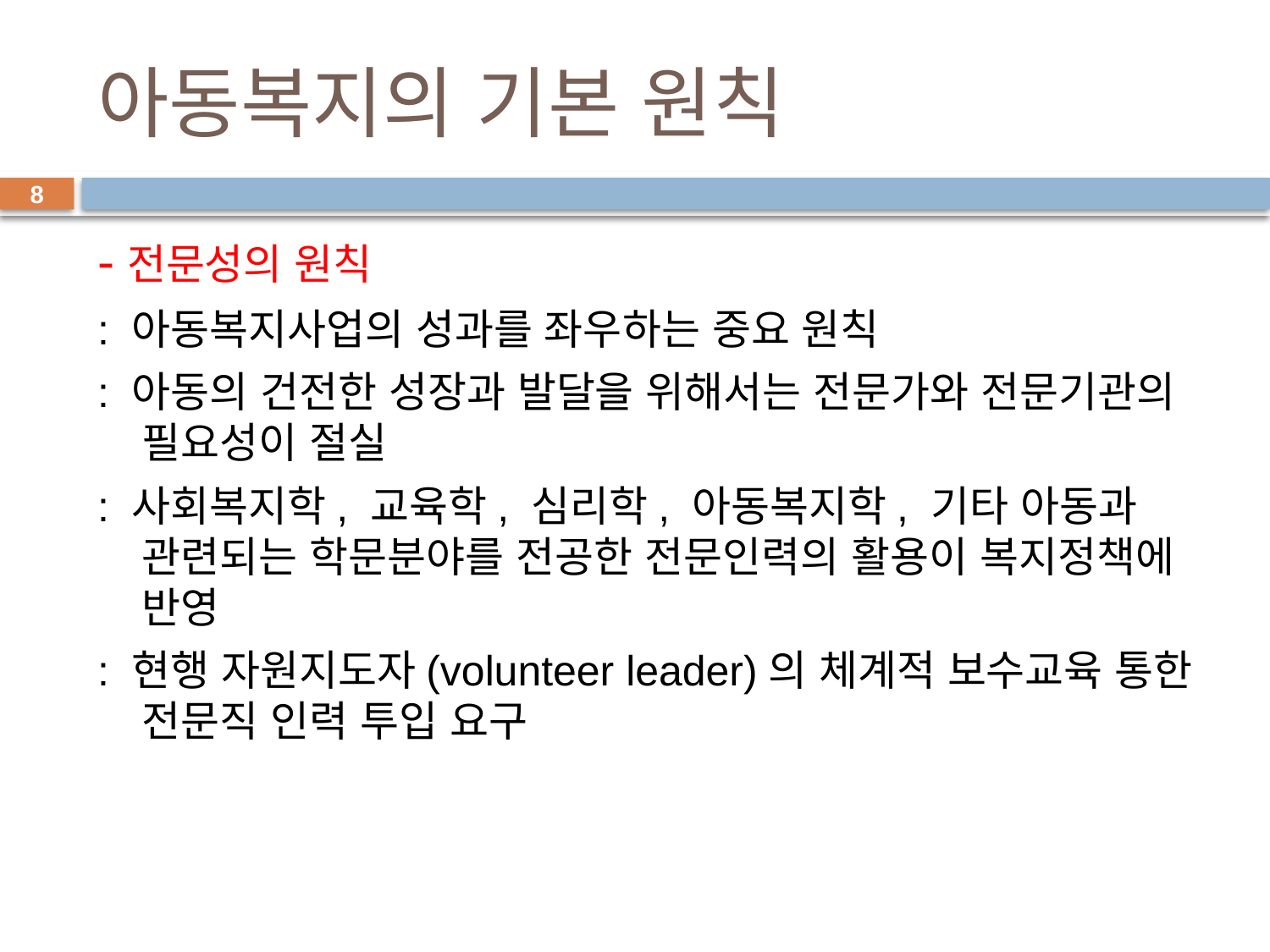

# 아동복지의 기본 원칙
8
-전문성의 원칙
: 아동복지사업의 성과를 좌우하는 중요 원칙
: 아동의 건전한 성장과 발달을 위해서는 전문가와 전문기관의 필요성이 절실
: 사회복지학, 교육학, 심리학, 아동복지학, 기타 아동과 관련되는 학문분야를 전공한 전문인력의 활용이 복지정책에 반영
: 현행 자원지도자(volunteer leader)의 체계적 보수교육 통한 전문직 인력 투입 요구